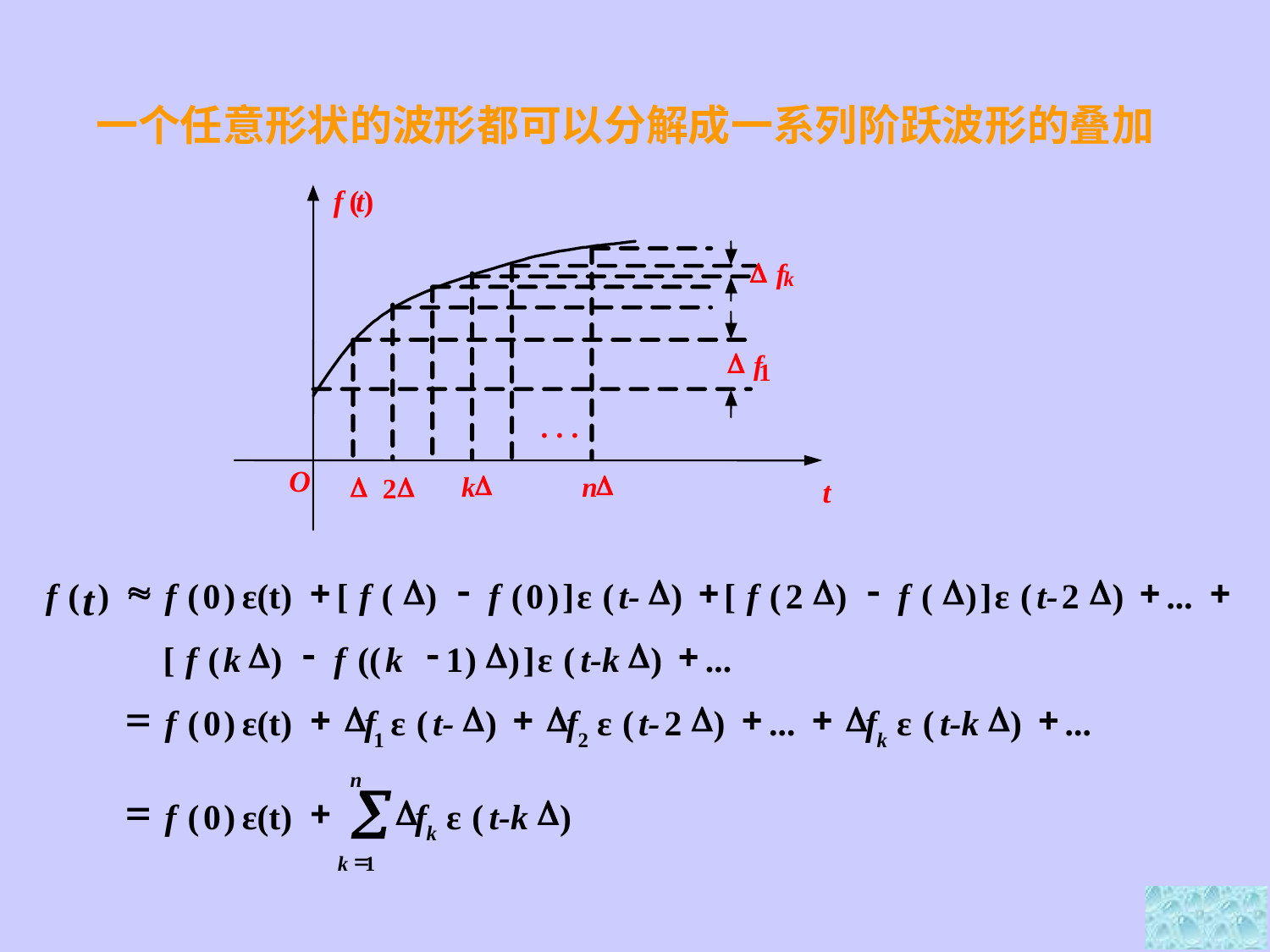

一个任意形状的波形都可以分解成一系列阶跃波形的叠加

f
(
t
)

Δ
f
k

Δ
f
1

. . .

O
Δ
k
Δ
n
Δ
Δ
2
t
≈
+
Δ
−
Δ
+
Δ
−
Δ
Δ
+
+

f
(
t
)
f
(
0
)
ε(t)
[
f
(
)
f
(
0
)
]
ε

(
t-
)
[
f
(
2
)
f
(
)
]
ε

(
t-
2
)
...
Δ
−
−
Δ
Δ
+

[
f
(
k
)
f
((
k
1
)
)
]
ε

(
t-k
)
...
=
+
Δ
Δ
+
Δ
Δ
+
+
Δ
Δ
+
f
(
0
)
ε(t)
f
ε

(
t-
)
f
ε

(
t-
2
)
...
f
ε

(
t-k
)
...
1
2
k
n
∑
=
+
Δ
Δ

f
(
0
)
ε(t)
f
ε

(
t-k
)
k
=
k
1